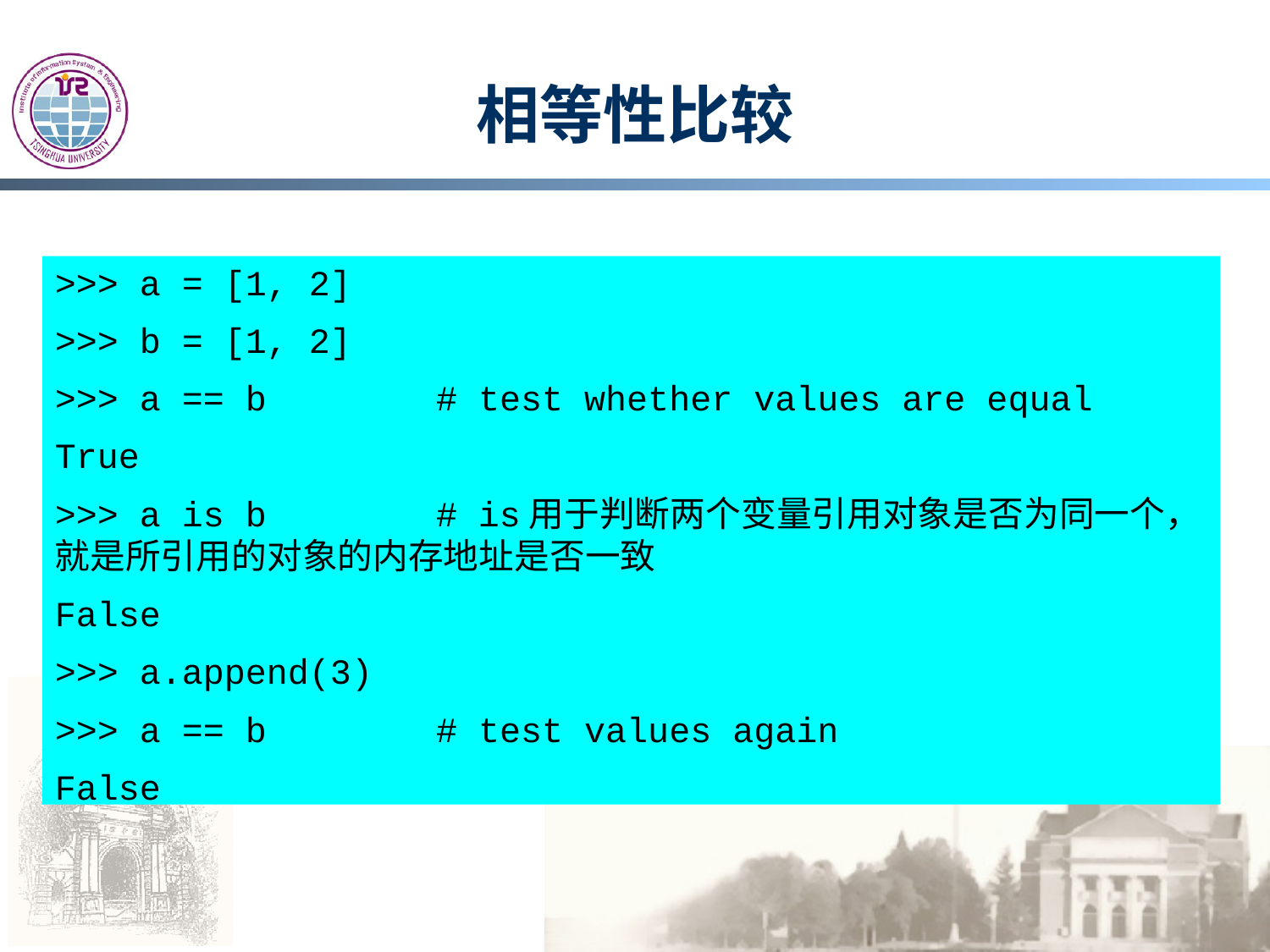

# 相等性比较
>>> a = [1, 2]
>>> b = [1, 2]
>>> a == b        # test whether values are equal
True
>>> a is b        # is用于判断两个变量引用对象是否为同一个，就是所引用的对象的内存地址是否一致
False
>>> a.append(3)
>>> a == b        # test values again
False